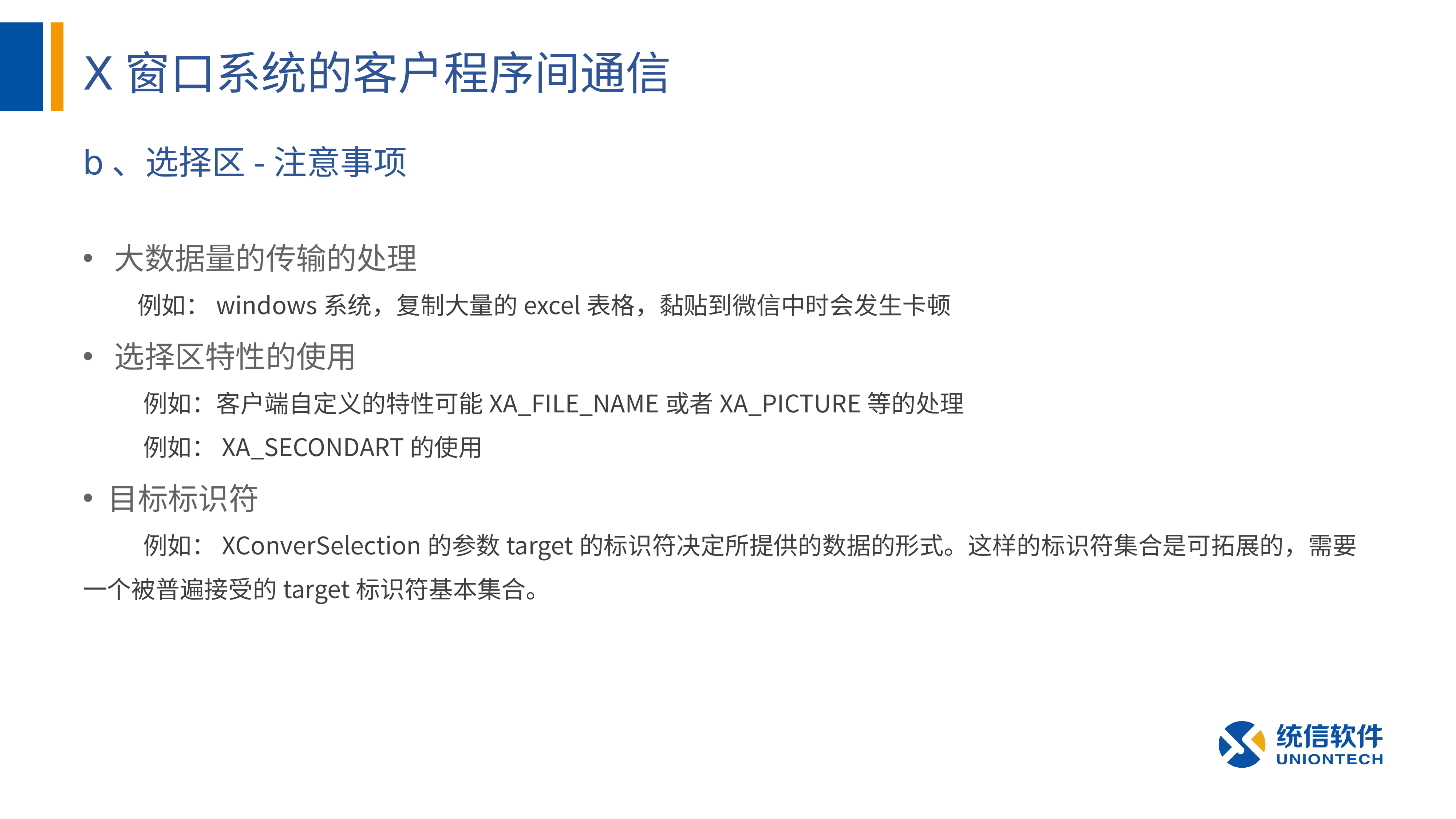

# X窗口系统的客户程序间通信
b、选择区-注意事项
  大数据量的传输的处理
例如：windows系统，复制大量的excel表格，黏贴到微信中时会发生卡顿
  选择区特性的使用
          例如：客户端自定义的特性可能XA_FILE_NAME或者XA_PICTURE等的处理
          例如：XA_SECONDART的使用
 目标标识符
          例如：XConverSelection的参数target的标识符决定所提供的数据的形式。这样的标识符集合是可拓展的，需要一个被普遍接受的target标识符基本集合。